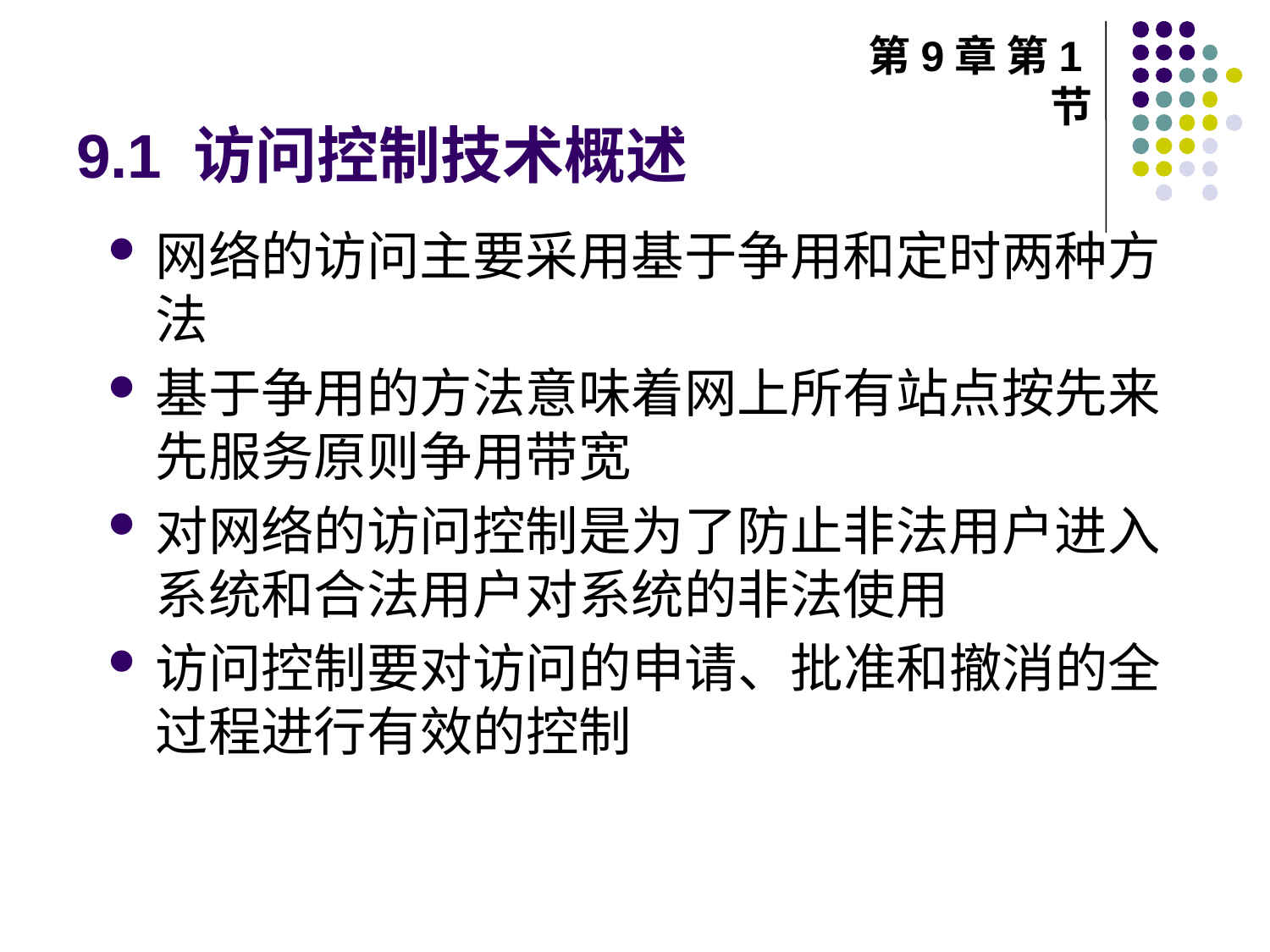

# 9.1 访问控制技术概述
第9章 第1节
网络的访问主要采用基于争用和定时两种方法
基于争用的方法意味着网上所有站点按先来先服务原则争用带宽
对网络的访问控制是为了防止非法用户进入系统和合法用户对系统的非法使用
访问控制要对访问的申请、批准和撤消的全过程进行有效的控制